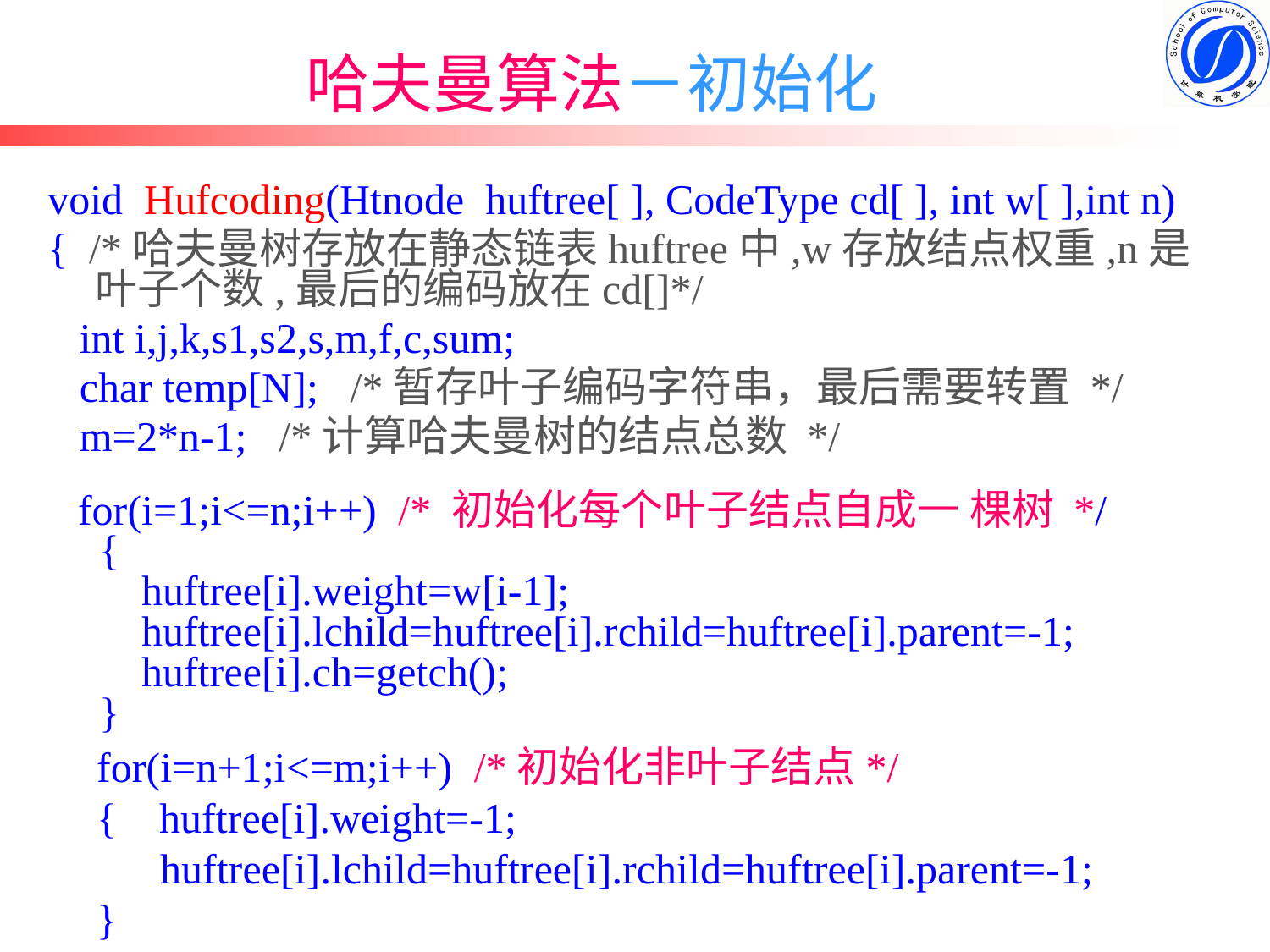

# 哈夫曼算法－初始化
void  Hufcoding(Htnode  huftree[ ], CodeType cd[ ], int w[ ],int n)
{  /*哈夫曼树存放在静态链表huftree中,w存放结点权重,n是叶子个数,最后的编码放在cd[]*/
   int i,j,k,s1,s2,s,m,f,c,sum;
   char temp[N];   /*暂存叶子编码字符串，最后需要转置 */
   m=2*n-1;   /*计算哈夫曼树的结点总数 */

 for(i=1;i<=n;i++)  /* 初始化每个叶子结点自成一 棵树 */
   {
       huftree[i].weight=w[i-1];
       huftree[i].lchild=huftree[i].rchild=huftree[i].parent=-1;
       huftree[i].ch=getch();
   }
for(i=n+1;i<=m;i++)  /*初始化非叶子结点*/
{    huftree[i].weight=-1;
      huftree[i].lchild=huftree[i].rchild=huftree[i].parent=-1;
}